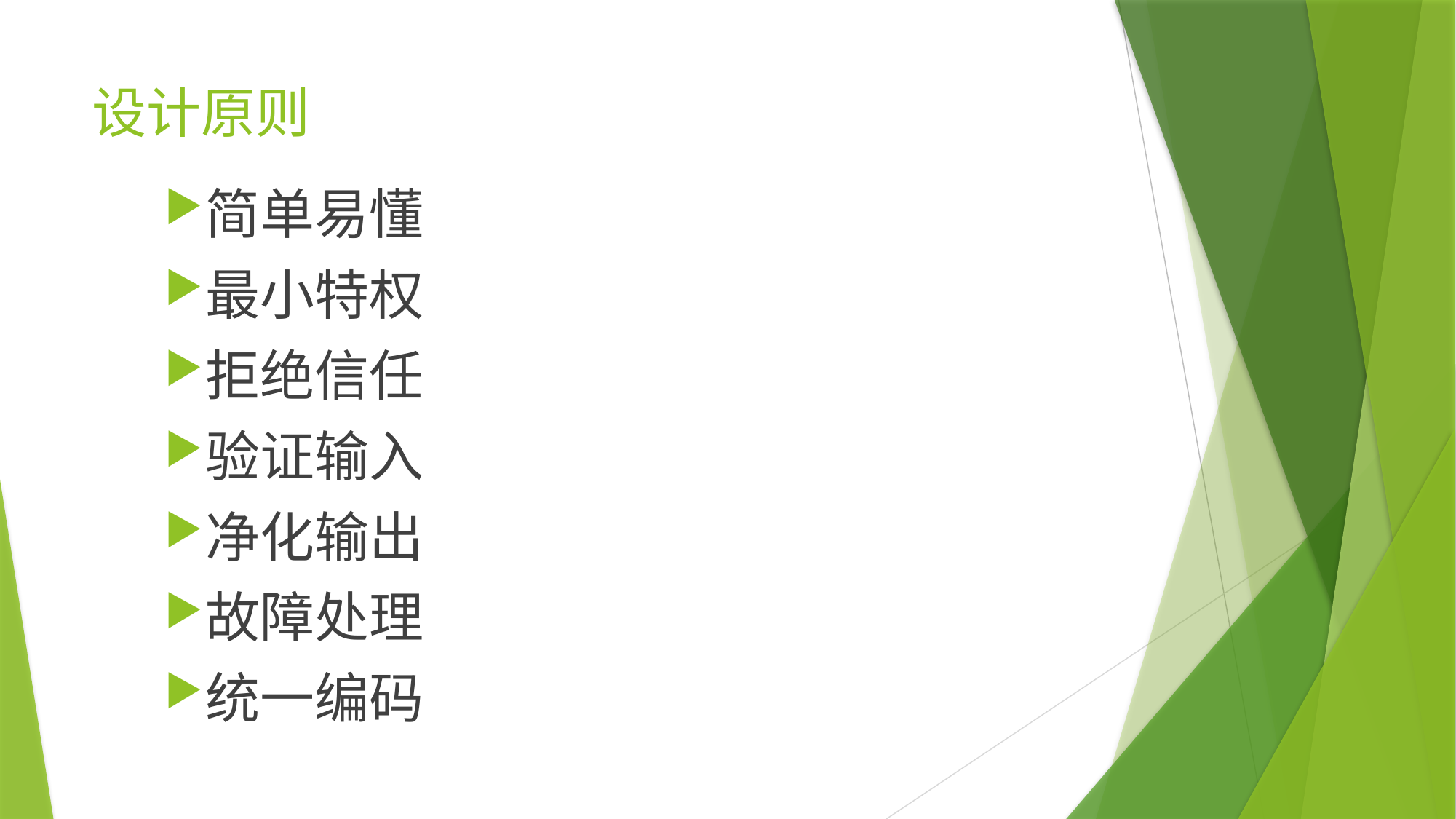

# 设计原则
简单易懂
最小特权
拒绝信任
验证输入
净化输出
故障处理
统一编码